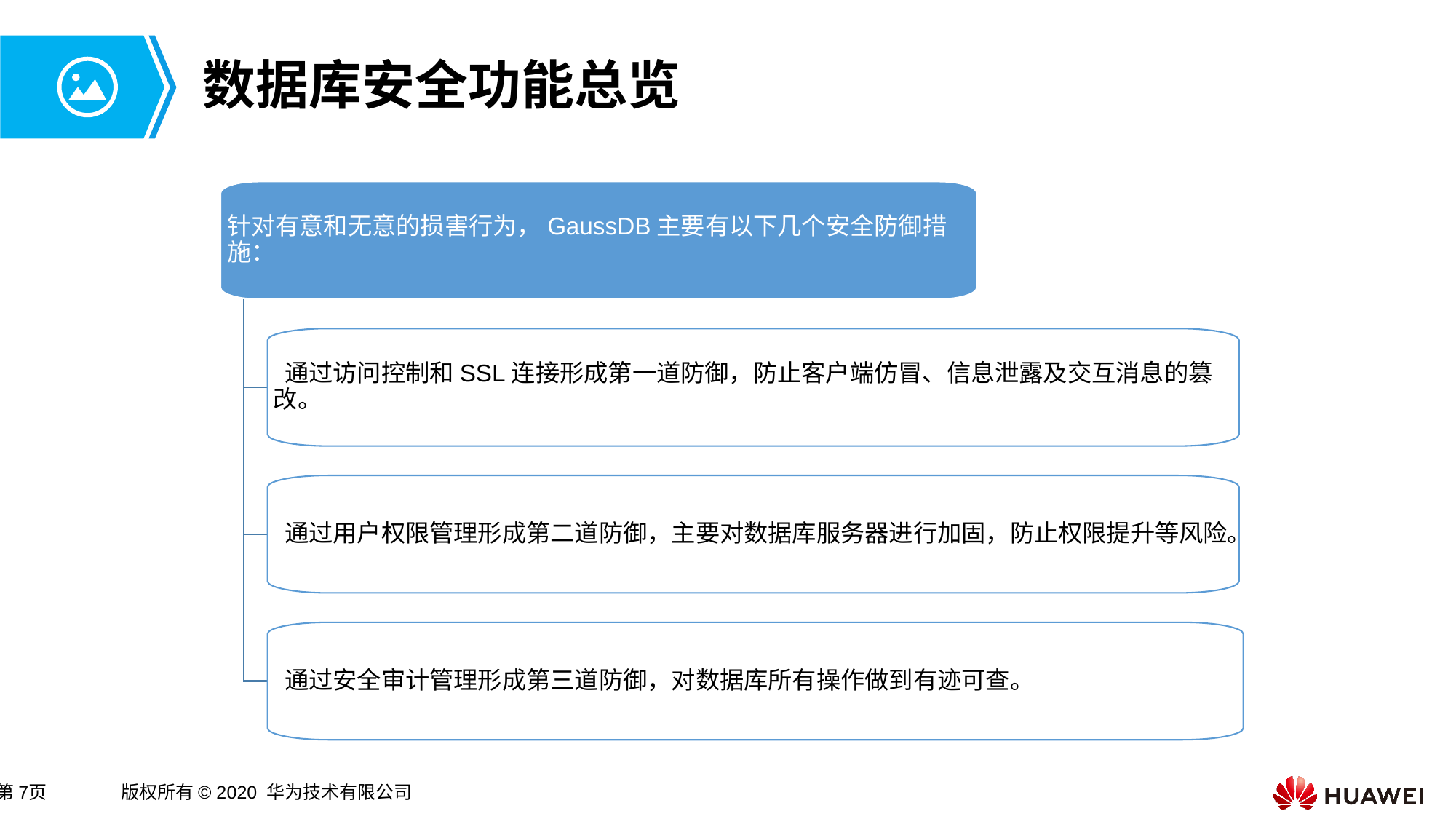

# 数据库安全功能总览
针对有意和无意的损害行为，GaussDB主要有以下几个安全防御措施：

 通过访问控制和SSL连接形成第一道防御，防止客户端仿冒、信息泄露及交互消息的篡改。
 通过用户权限管理形成第二道防御，主要对数据库服务器进行加固，防止权限提升等风险。
 通过安全审计管理形成第三道防御，对数据库所有操作做到有迹可查。